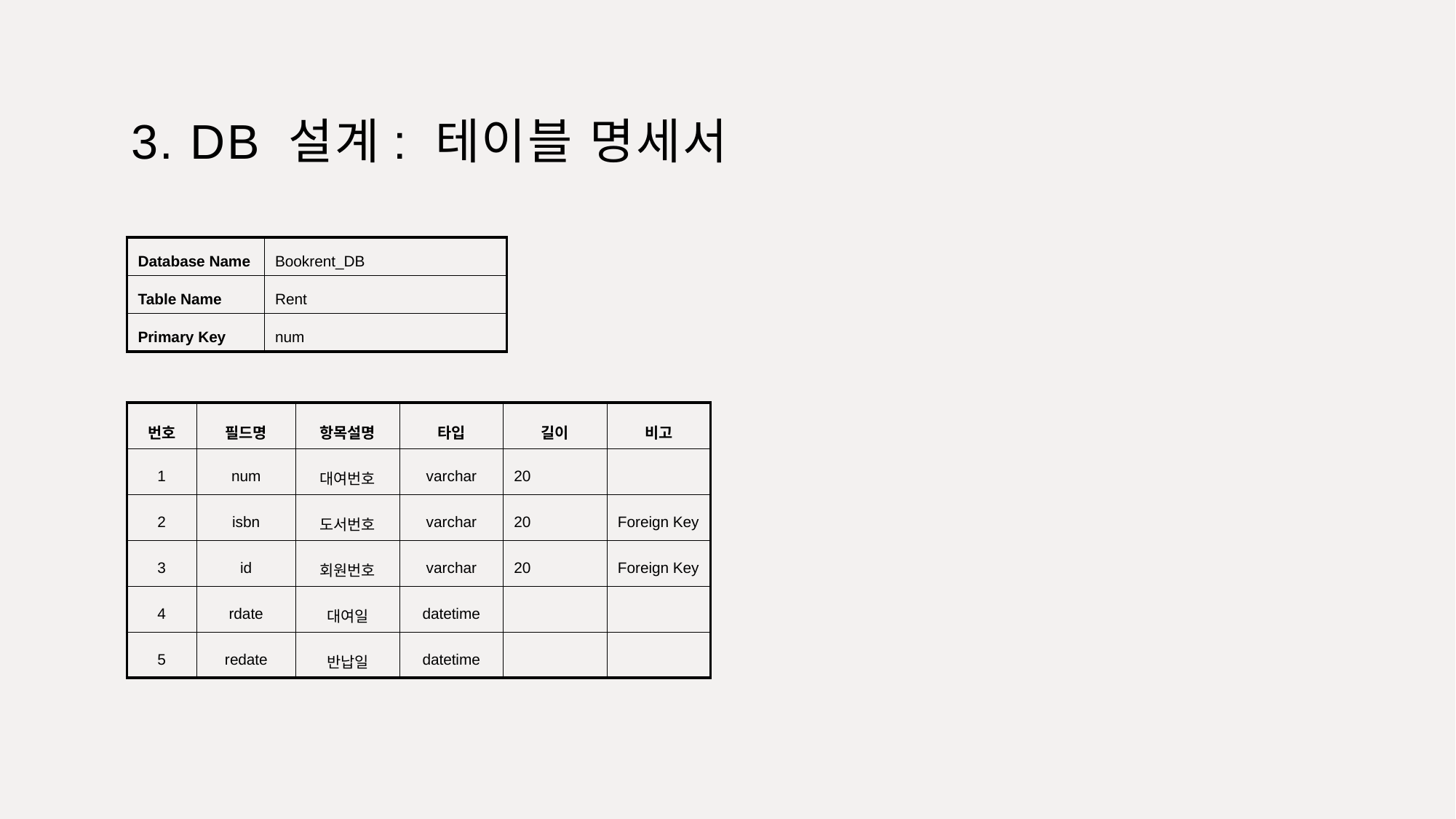

# 3. DB 설계: 테이블 명세서
| Database Name | Bookrent\_DB |
| --- | --- |
| Table Name | Rent |
| Primary Key | num |

| 번호 | 필드명 | 항목설명 | 타입 | 길이 | 비고 |
| --- | --- | --- | --- | --- | --- |
| 1 | num | 대여번호 | varchar | 20 |  |
| 2 | isbn | 도서번호 | varchar | 20 | Foreign Key |
| 3 | id | 회원번호 | varchar | 20 | Foreign Key |
| 4 | rdate | 대여일 | datetime |  |  |
| 5 | redate | 반납일 | datetime |  |  |